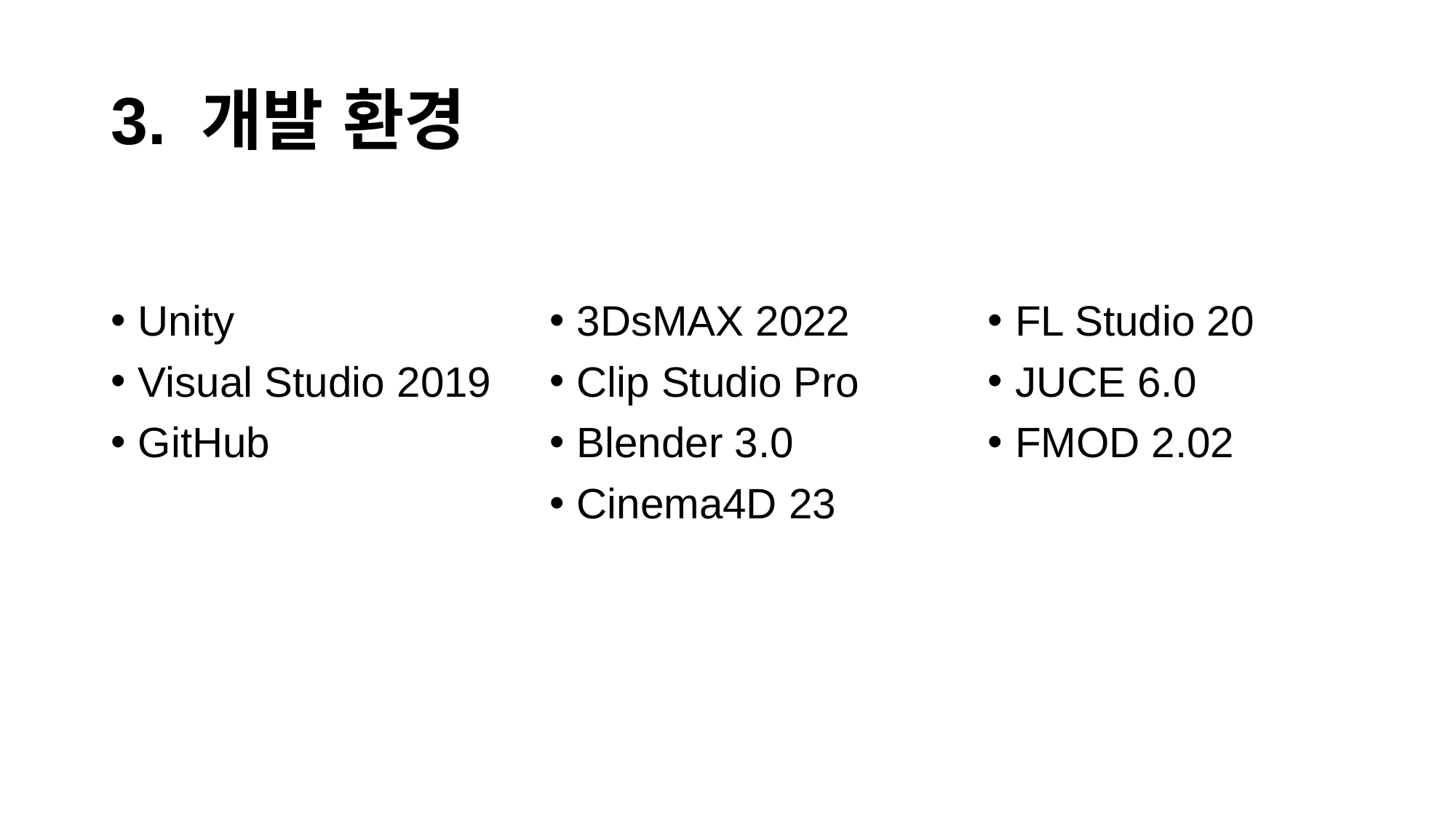

# 3. 개발 환경
Unity
Visual Studio 2019
GitHub
3DsMAX 2022
Clip Studio Pro
Blender 3.0
Cinema4D 23
FL Studio 20
JUCE 6.0
FMOD 2.02